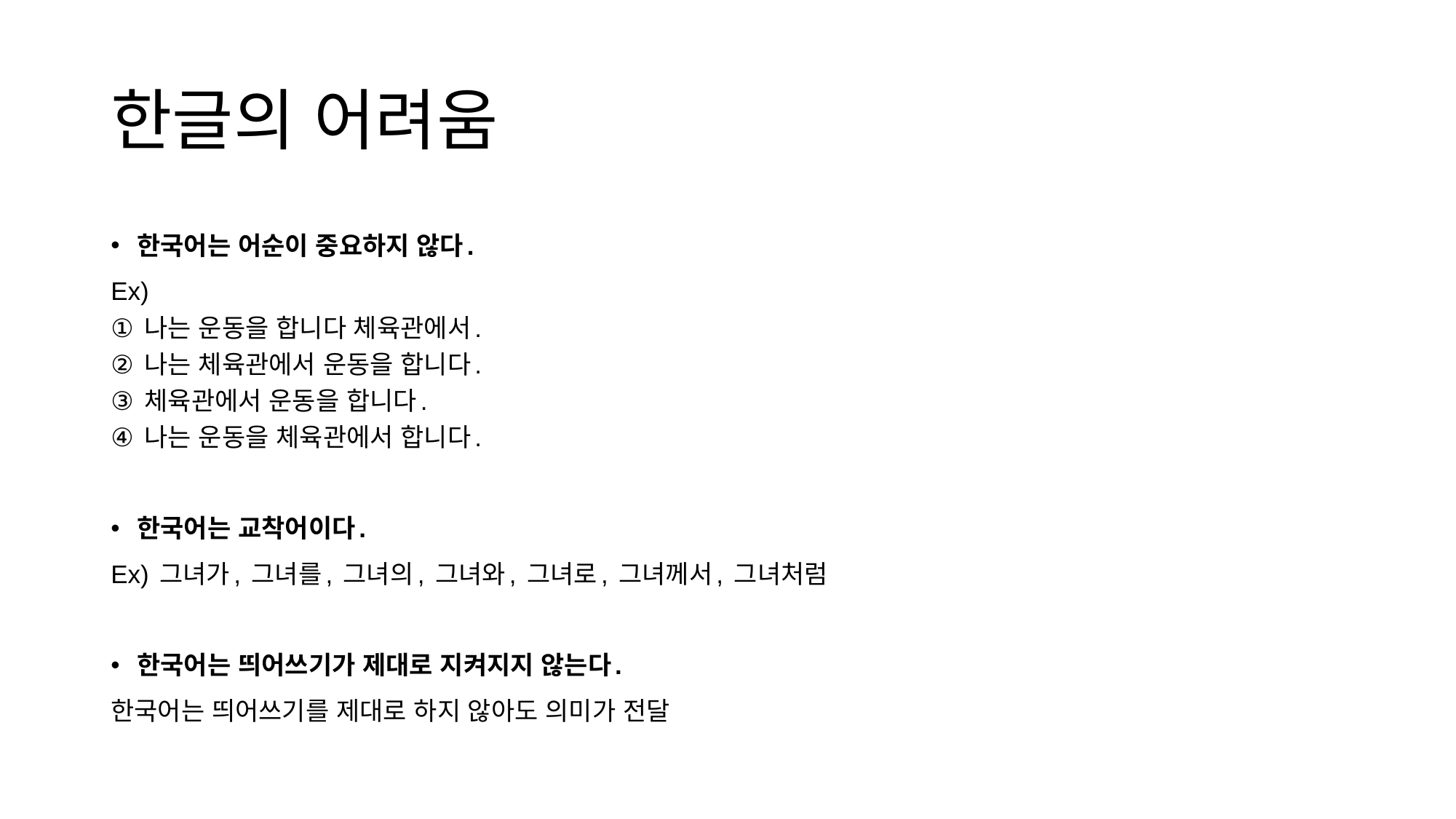

# 한글의 어려움
한국어는 어순이 중요하지 않다.
Ex)
① 나는 운동을 합니다 체육관에서.
② 나는 체육관에서 운동을 합니다.
③ 체육관에서 운동을 합니다.
④ 나는 운동을 체육관에서 합니다.

한국어는 교착어이다.
Ex) 그녀가, 그녀를, 그녀의, 그녀와, 그녀로, 그녀께서, 그녀처럼

한국어는 띄어쓰기가 제대로 지켜지지 않는다.
한국어는 띄어쓰기를 제대로 하지 않아도 의미가 전달